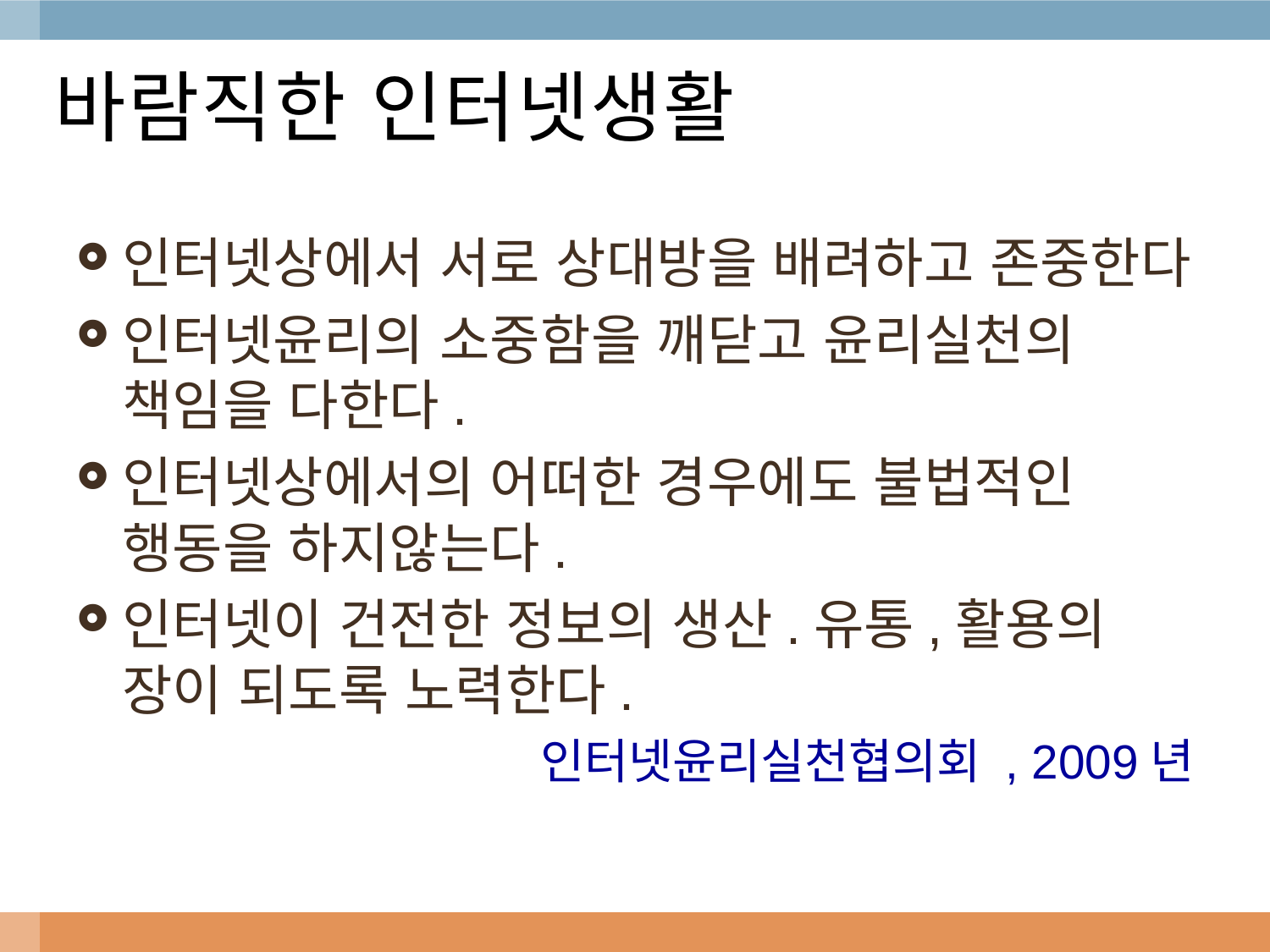

# 바람직한 인터넷생활
인터넷상에서 서로 상대방을 배려하고 존중한다
인터넷윤리의 소중함을 깨닫고 윤리실천의 책임을 다한다.
인터넷상에서의 어떠한 경우에도 불법적인 행동을 하지않는다.
인터넷이 건전한 정보의 생산.유통,활용의 장이 되도록 노력한다.
인터넷윤리실천협의회 , 2009년